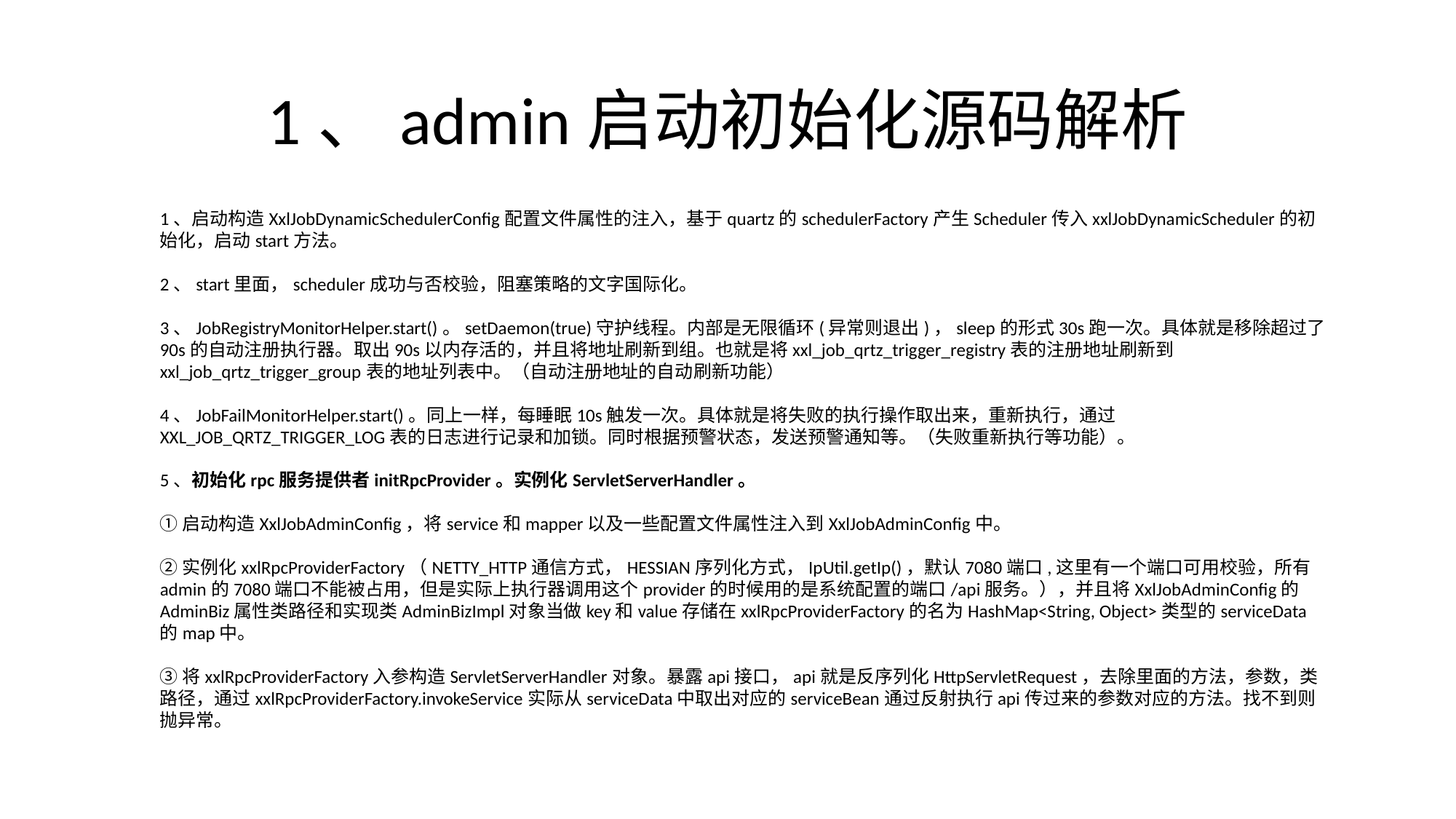

# 1、admin启动初始化源码解析
1、启动构造XxlJobDynamicSchedulerConfig配置文件属性的注入，基于quartz的schedulerFactory产生Scheduler传入xxlJobDynamicScheduler的初始化，启动start方法。

2、start里面，scheduler成功与否校验，阻塞策略的文字国际化。

3、JobRegistryMonitorHelper.start()。setDaemon(true)守护线程。内部是无限循环(异常则退出)，sleep的形式30s跑一次。具体就是移除超过了90s的自动注册执行器。取出90s以内存活的，并且将地址刷新到组。也就是将xxl_job_qrtz_trigger_registry表的注册地址刷新到xxl_job_qrtz_trigger_group表的地址列表中。（自动注册地址的自动刷新功能）

4、JobFailMonitorHelper.start()。同上一样，每睡眠10s触发一次。具体就是将失败的执行操作取出来，重新执行，通过XXL_JOB_QRTZ_TRIGGER_LOG表的日志进行记录和加锁。同时根据预警状态，发送预警通知等。（失败重新执行等功能）。

5、初始化rpc服务提供者initRpcProvider。实例化ServletServerHandler。

①启动构造XxlJobAdminConfig，将service和mapper以及一些配置文件属性注入到XxlJobAdminConfig中。

②实例化xxlRpcProviderFactory（NETTY_HTTP通信方式，HESSIAN序列化方式，IpUtil.getIp()，默认7080端口,这里有一个端口可用校验，所有admin的7080端口不能被占用，但是实际上执行器调用这个provider的时候用的是系统配置的端口/api服务。），并且将XxlJobAdminConfig的AdminBiz属性类路径和实现类AdminBizImpl对象当做key和value存储在xxlRpcProviderFactory的名为HashMap<String, Object>类型的serviceData的map中。

③将xxlRpcProviderFactory入参构造ServletServerHandler对象。暴露api接口，api就是反序列化HttpServletRequest，去除里面的方法，参数，类路径，通过xxlRpcProviderFactory.invokeService实际从serviceData中取出对应的serviceBean通过反射执行api传过来的参数对应的方法。找不到则抛异常。